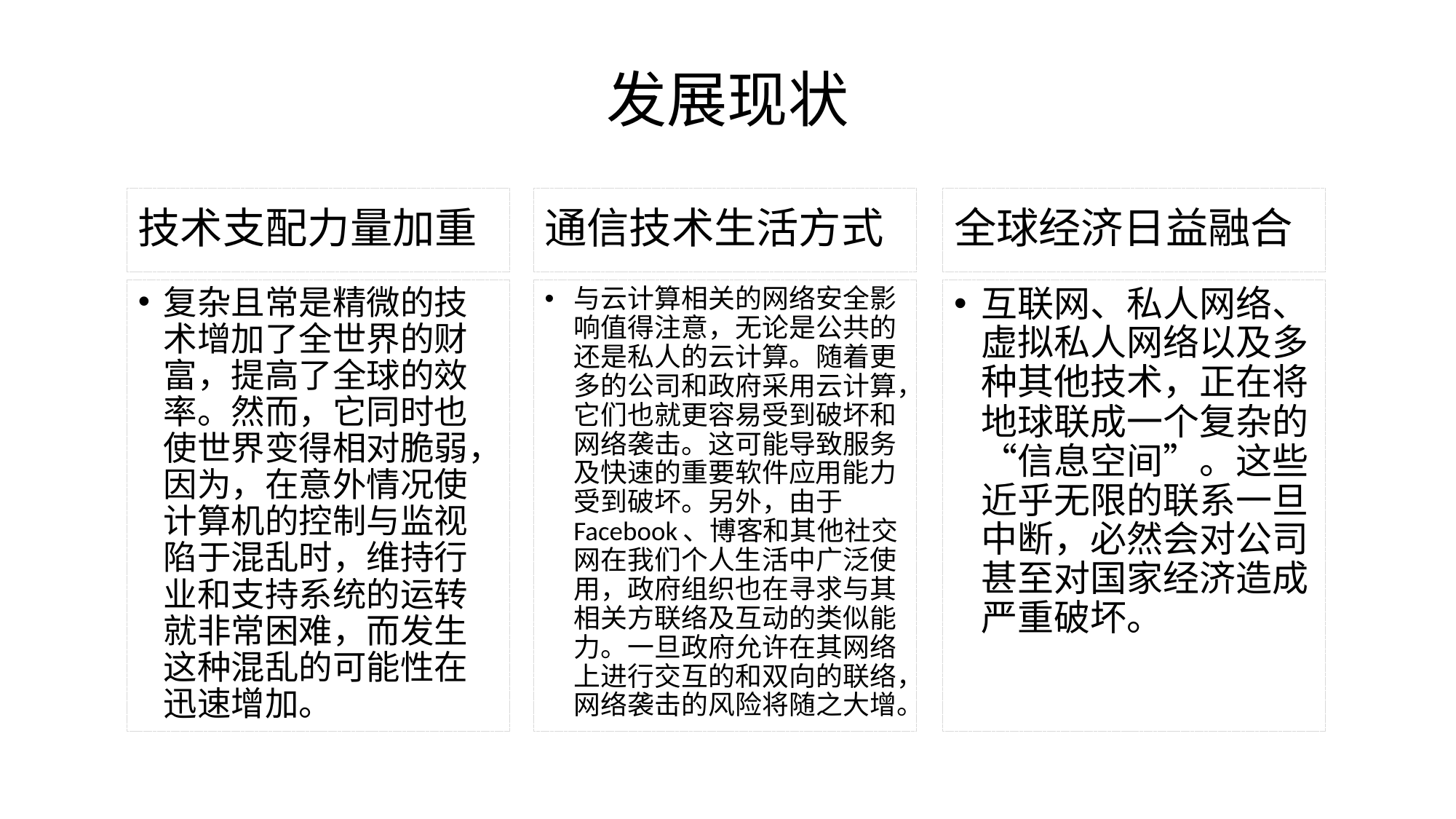

发展现状
通信技术生活方式
技术支配力量加重
全球经济日益融合
复杂且常是精微的技术增加了全世界的财富，提高了全球的效率。然而，它同时也使世界变得相对脆弱，因为，在意外情况使计算机的控制与监视陷于混乱时，维持行业和支持系统的运转就非常困难，而发生这种混乱的可能性在迅速增加。
与云计算相关的网络安全影响值得注意，无论是公共的还是私人的云计算。随着更多的公司和政府采用云计算，它们也就更容易受到破坏和网络袭击。这可能导致服务及快速的重要软件应用能力受到破坏。另外，由于Facebook、博客和其他社交网在我们个人生活中广泛使用，政府组织也在寻求与其相关方联络及互动的类似能力。一旦政府允许在其网络上进行交互的和双向的联络，网络袭击的风险将随之大增。
互联网、私人网络、虚拟私人网络以及多种其他技术，正在将地球联成一个复杂的“信息空间”。这些近乎无限的联系一旦中断，必然会对公司甚至对国家经济造成严重破坏。